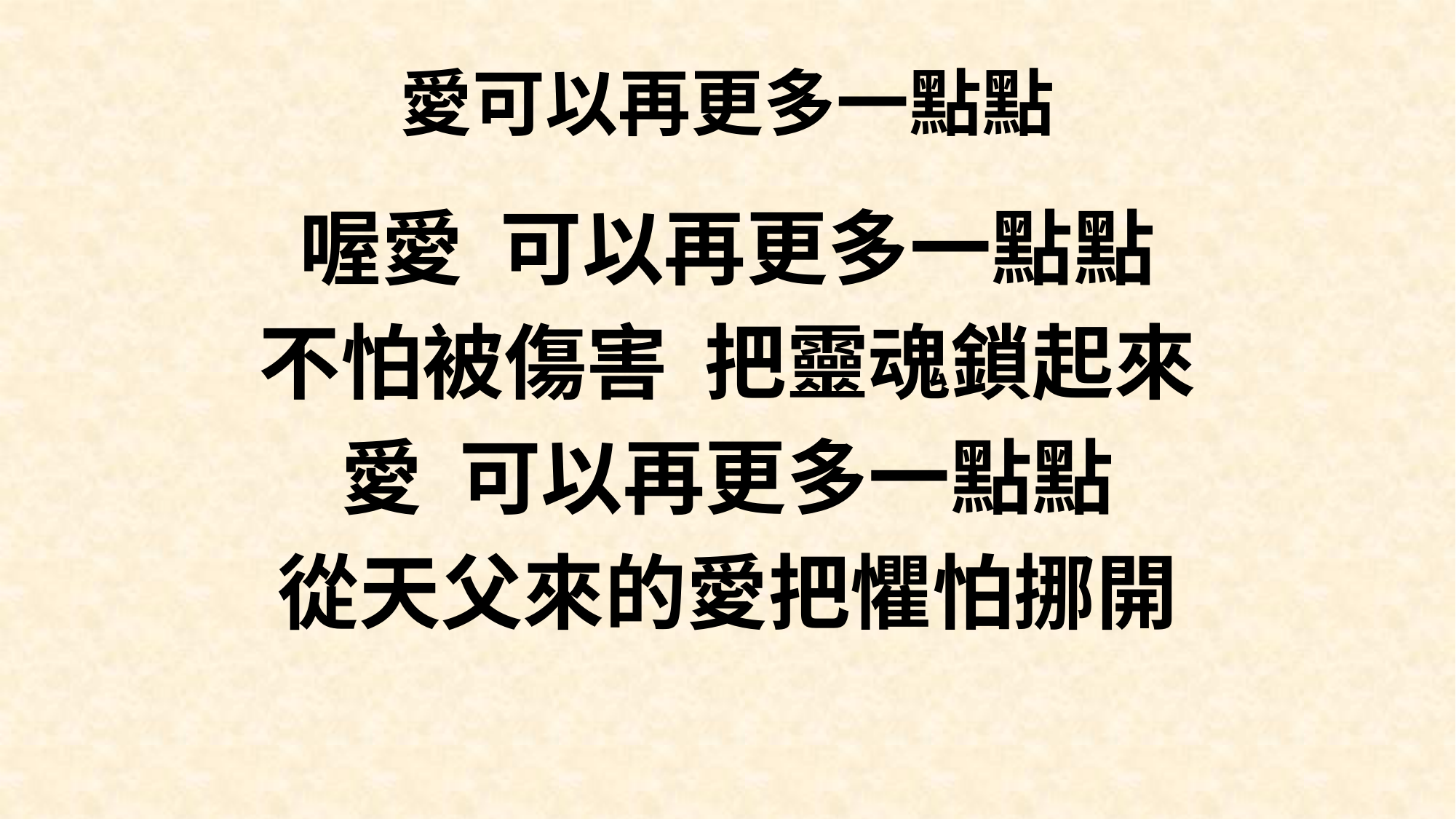

# 愛可以再更多一點點
喔愛  可以再更多一點點
不怕被傷害  把靈魂鎖起來
愛  可以再更多一點點
從天父來的愛把懼怕挪開